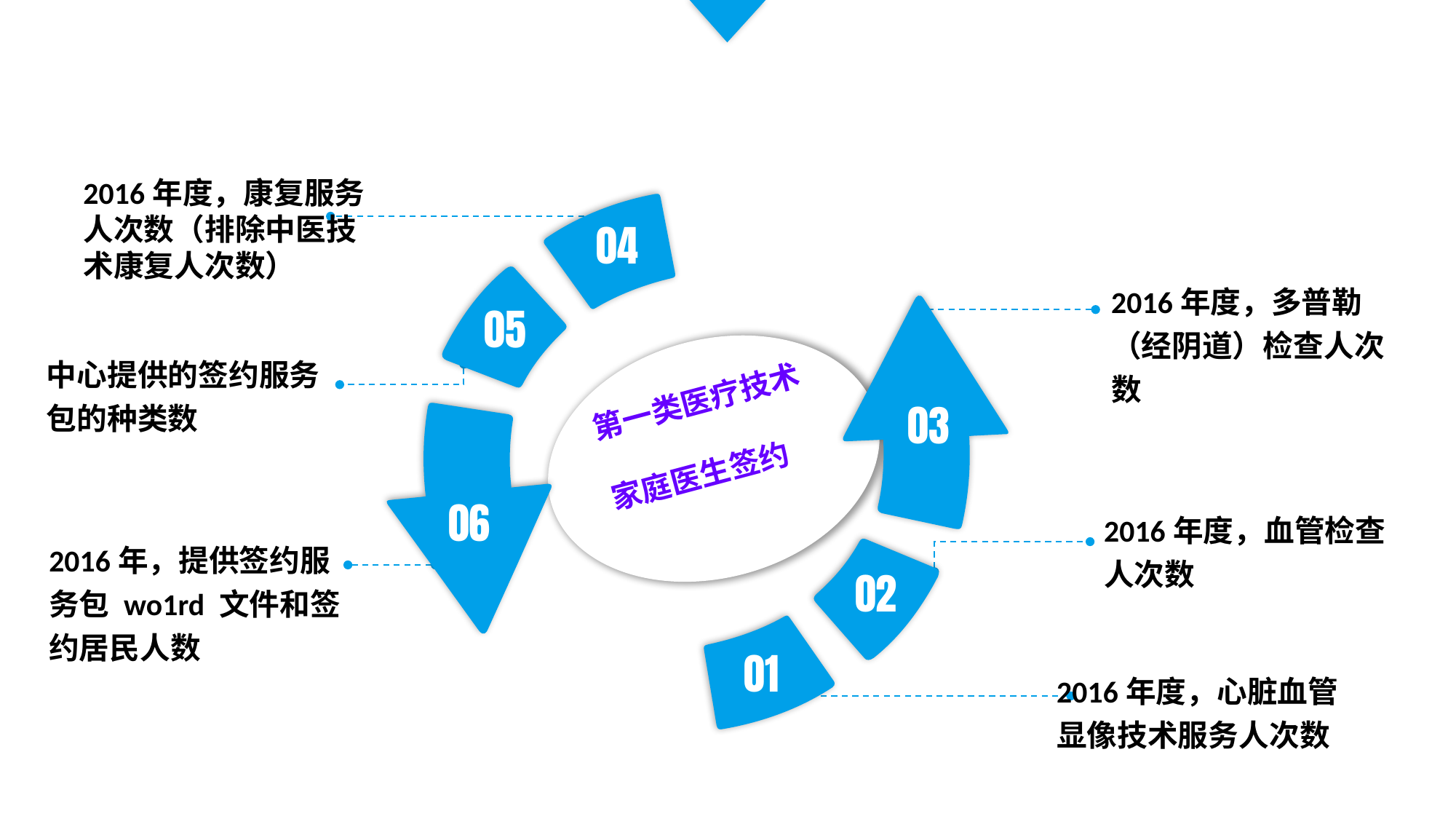

2016年度，康复服务人次数（排除中医技术康复人次数）

04

05
2016年度，多普勒（经阴道）检查人次数

03

第一类医疗技术

家庭医生签约
中心提供的签约服务包的种类数

06
2016年度，血管检查人次数

2016年，提供签约服务包 wo1rd 文件和签约居民人数

02

01
2016年度，心脏血管显像技术服务人次数